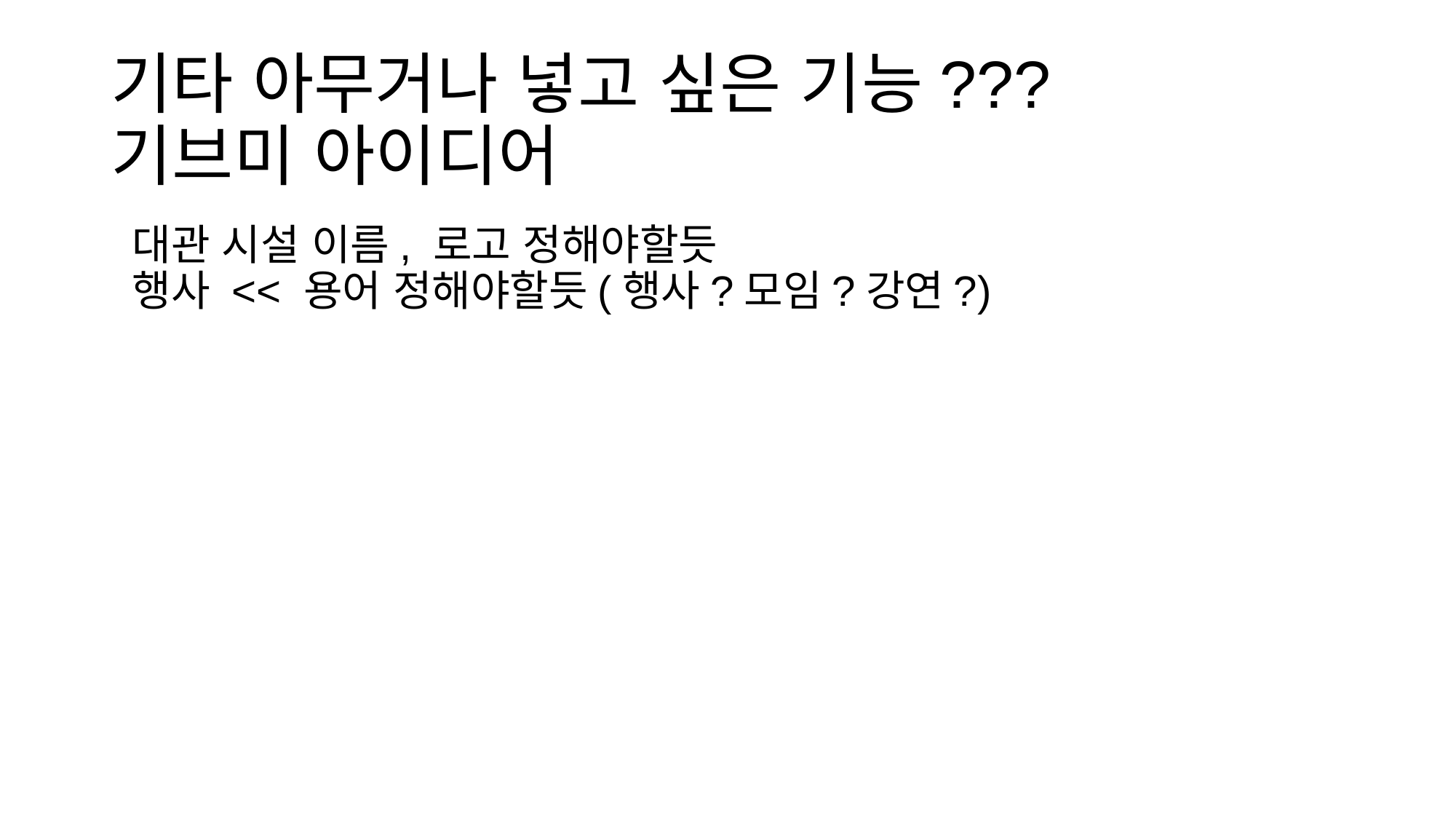

# 기타 아무거나 넣고 싶은 기능??? 기브미 아이디어
대관 시설 이름, 로고 정해야할듯
행사 << 용어 정해야할듯(행사?모임?강연?)